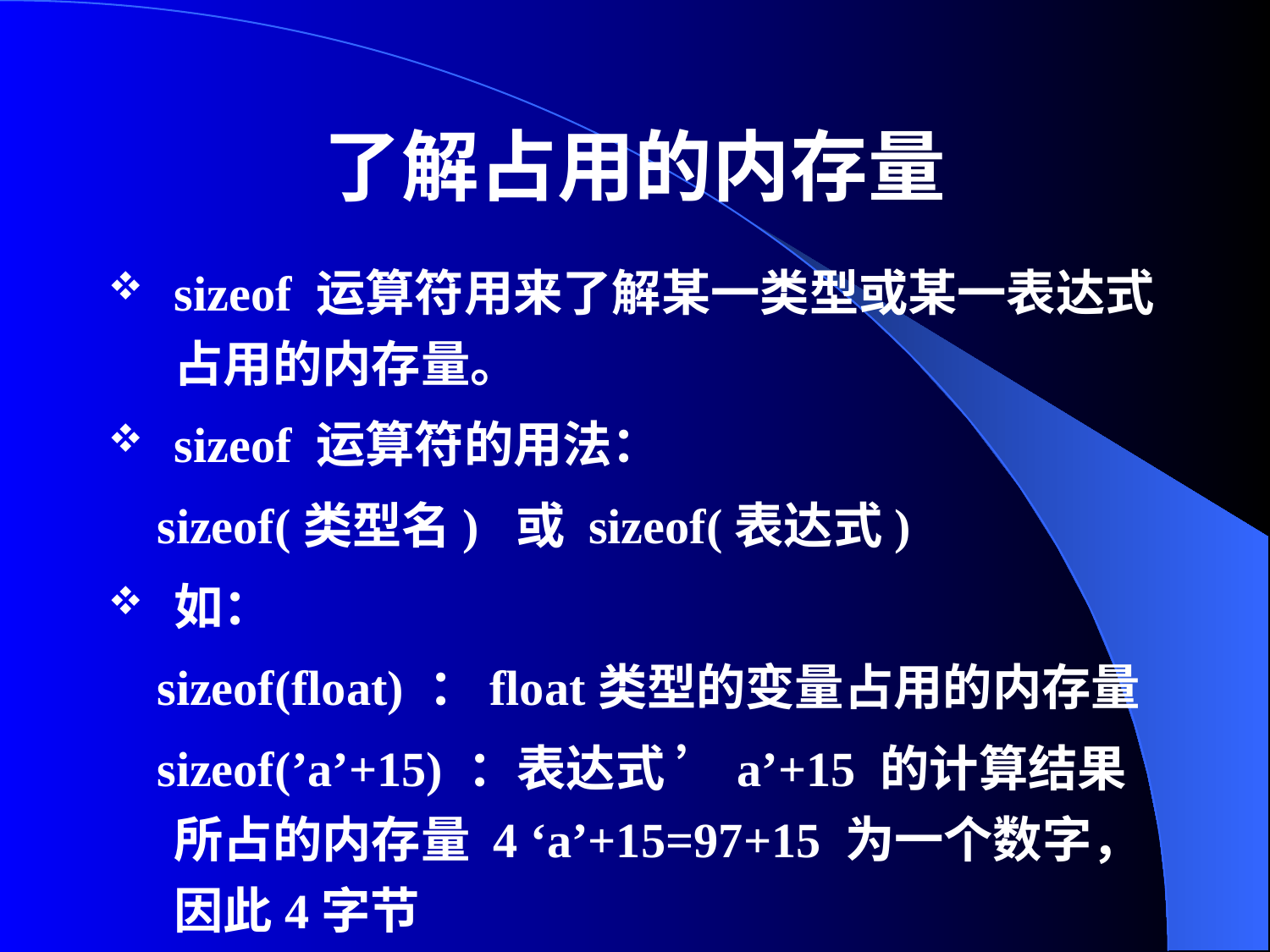

# 了解占用的内存量
sizeof 运算符用来了解某一类型或某一表达式占用的内存量。
sizeof 运算符的用法：
    sizeof(类型名)  或 sizeof(表达式)
如：
    sizeof(float) ：float类型的变量占用的内存量
    sizeof(’a’+15) ：表达式 ’a’+15 的计算结果所占的内存量 4 ‘a’+15=97+15 为一个数字，因此4字节